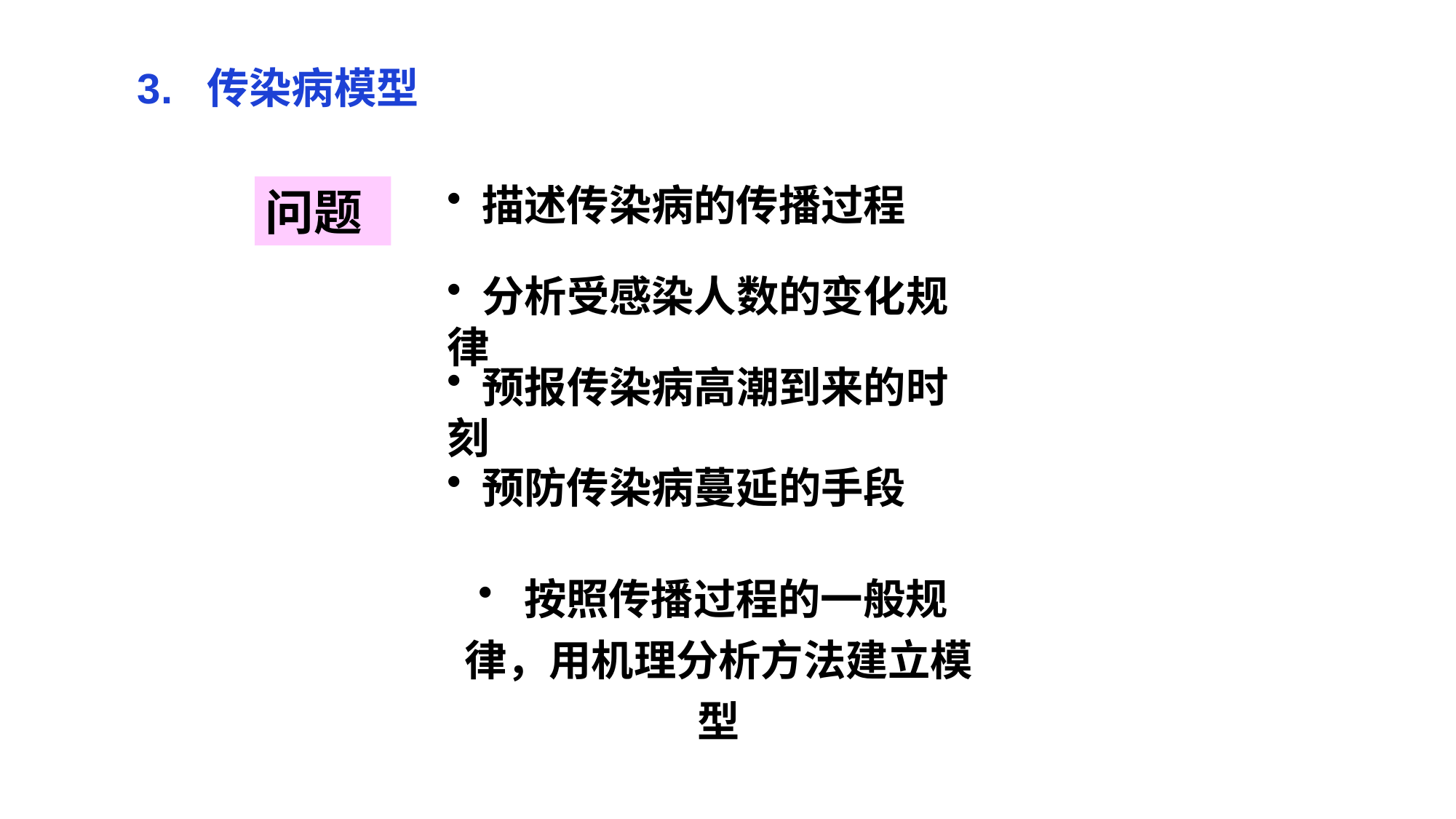

3.  传染病模型
 描述传染病的传播过程
问题
 分析受感染人数的变化规律
 预报传染病高潮到来的时刻
 预防传染病蔓延的手段
 按照传播过程的一般规律，用机理分析方法建立模型